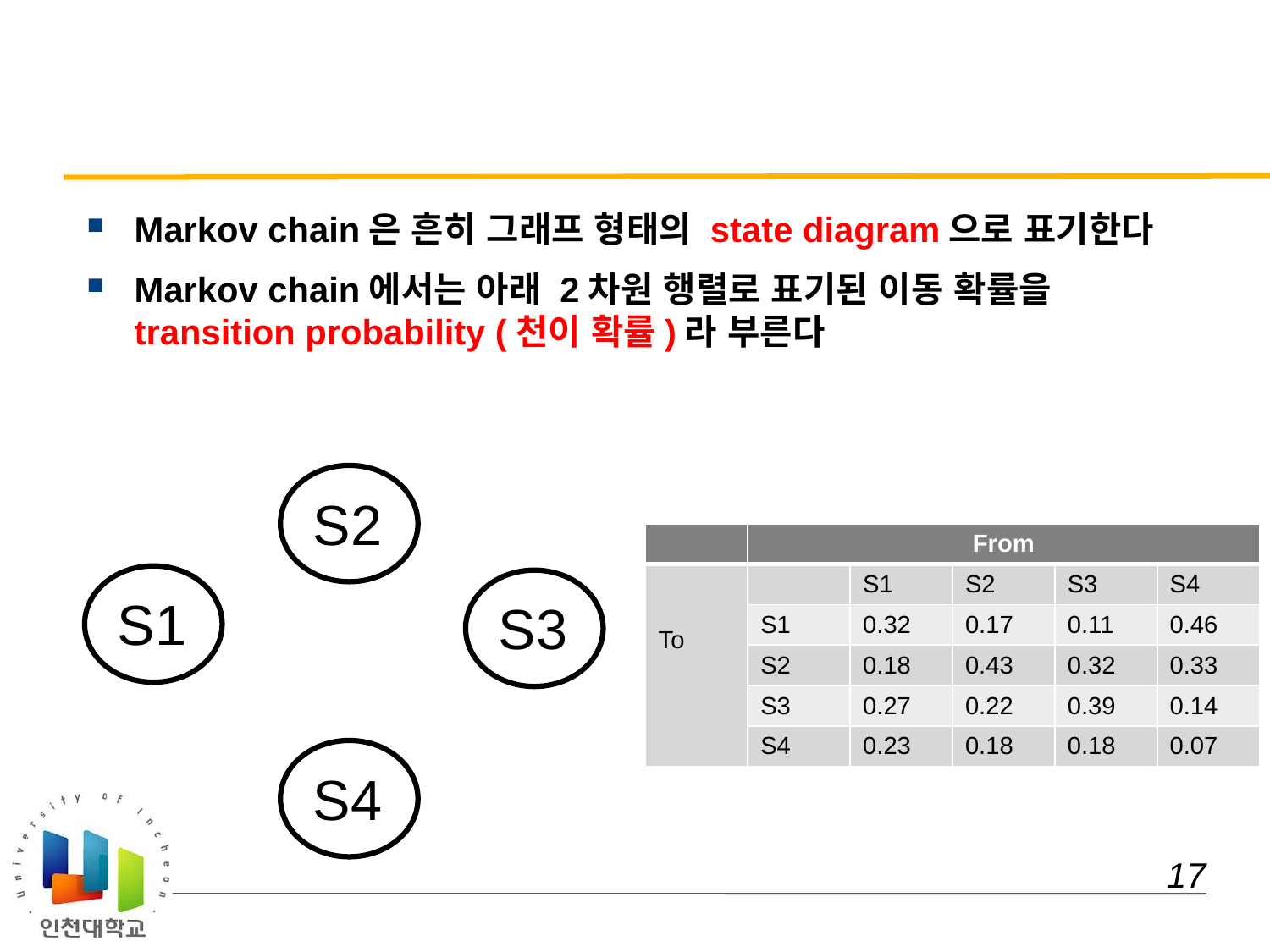

#
Markov chain은 흔히 그래프 형태의 state diagram으로 표기한다
Markov chain에서는 아래 2차원 행렬로 표기된 이동 확률을 transition probability (천이 확률)라 부른다

S2
|  | From |  |  |  |  |
| --- | --- | --- | --- | --- | --- |
| To |  | S1 | S2 | S3 | S4 |
|  | S1 | 0.32 | 0.17 | 0.11 | 0.46 |
|  | S2 | 0.18 | 0.43 | 0.32 | 0.33 |
|  | S3 | 0.27 | 0.22 | 0.39 | 0.14 |
|  | S4 | 0.23 | 0.18 | 0.18 | 0.07 |
S1
S3
S4
 17